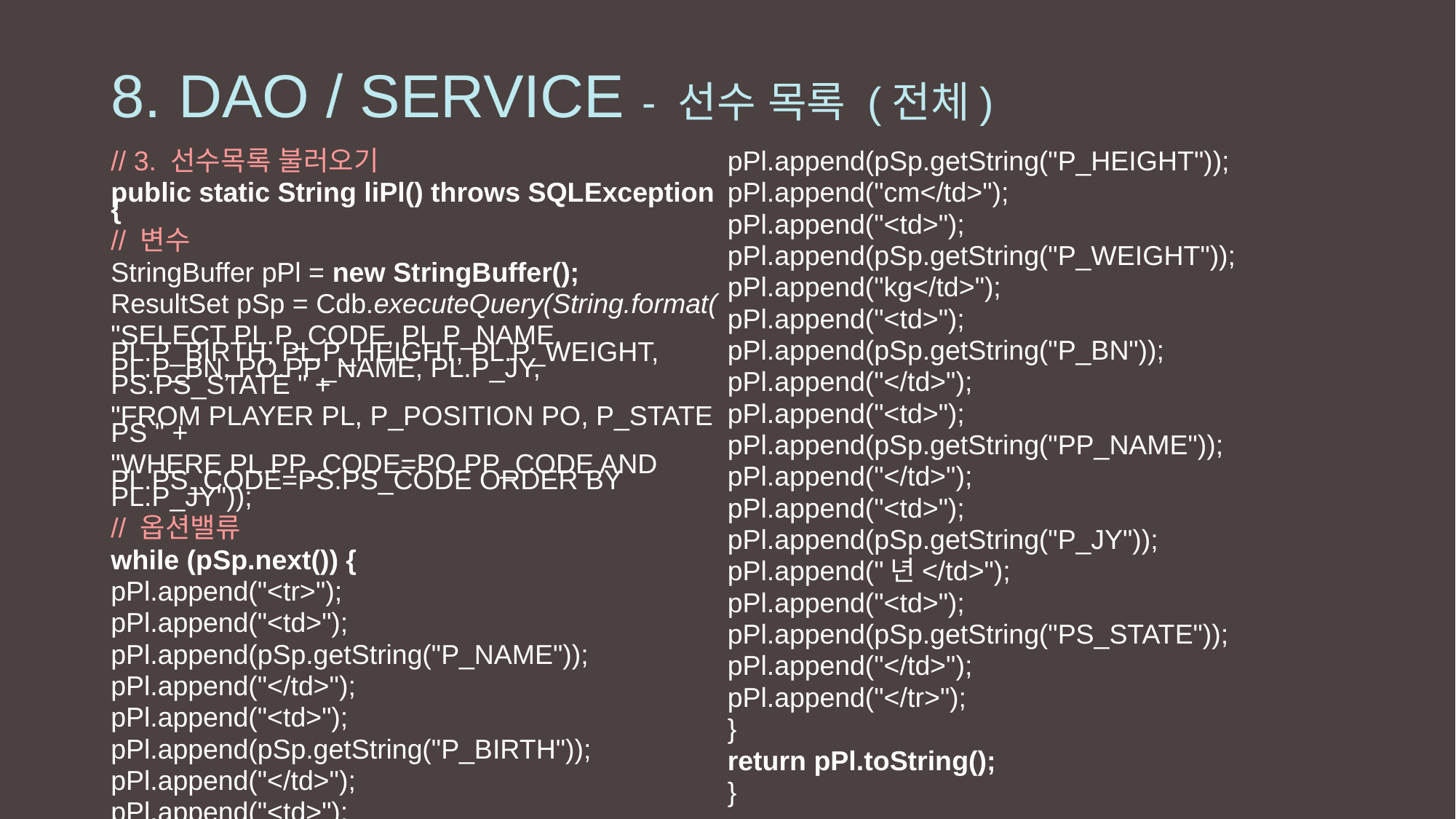

# 8. DAO / SERVICE - 선수 목록 (전체)
// 3. 선수목록 불러오기
public static String liPl() throws SQLException {
// 변수
StringBuffer pPl = new StringBuffer();
ResultSet pSp = Cdb.executeQuery(String.format(
"SELECT PL.P_CODE, PL.P_NAME, PL.P_BIRTH, PL.P_HEIGHT, PL.P_WEIGHT, PL.P_BN, PO.PP_NAME, PL.P_JY, PS.PS_STATE " +
"FROM PLAYER PL, P_POSITION PO, P_STATE PS " +
"WHERE PL.PP_CODE=PO.PP_CODE AND PL.PS_CODE=PS.PS_CODE ORDER BY PL.P_JY"));
// 옵션밸류
while (pSp.next()) {
pPl.append("<tr>");
pPl.append("<td>");
pPl.append(pSp.getString("P_NAME"));
pPl.append("</td>");
pPl.append("<td>");
pPl.append(pSp.getString("P_BIRTH"));
pPl.append("</td>");
pPl.append("<td>");
pPl.append(pSp.getString("P_HEIGHT"));
pPl.append("cm</td>");
pPl.append("<td>");
pPl.append(pSp.getString("P_WEIGHT"));
pPl.append("kg</td>");
pPl.append("<td>");
pPl.append(pSp.getString("P_BN"));
pPl.append("</td>");
pPl.append("<td>");
pPl.append(pSp.getString("PP_NAME"));
pPl.append("</td>");
pPl.append("<td>");
pPl.append(pSp.getString("P_JY"));
pPl.append("년</td>");
pPl.append("<td>");
pPl.append(pSp.getString("PS_STATE"));
pPl.append("</td>");
pPl.append("</tr>");
}
return pPl.toString();
}